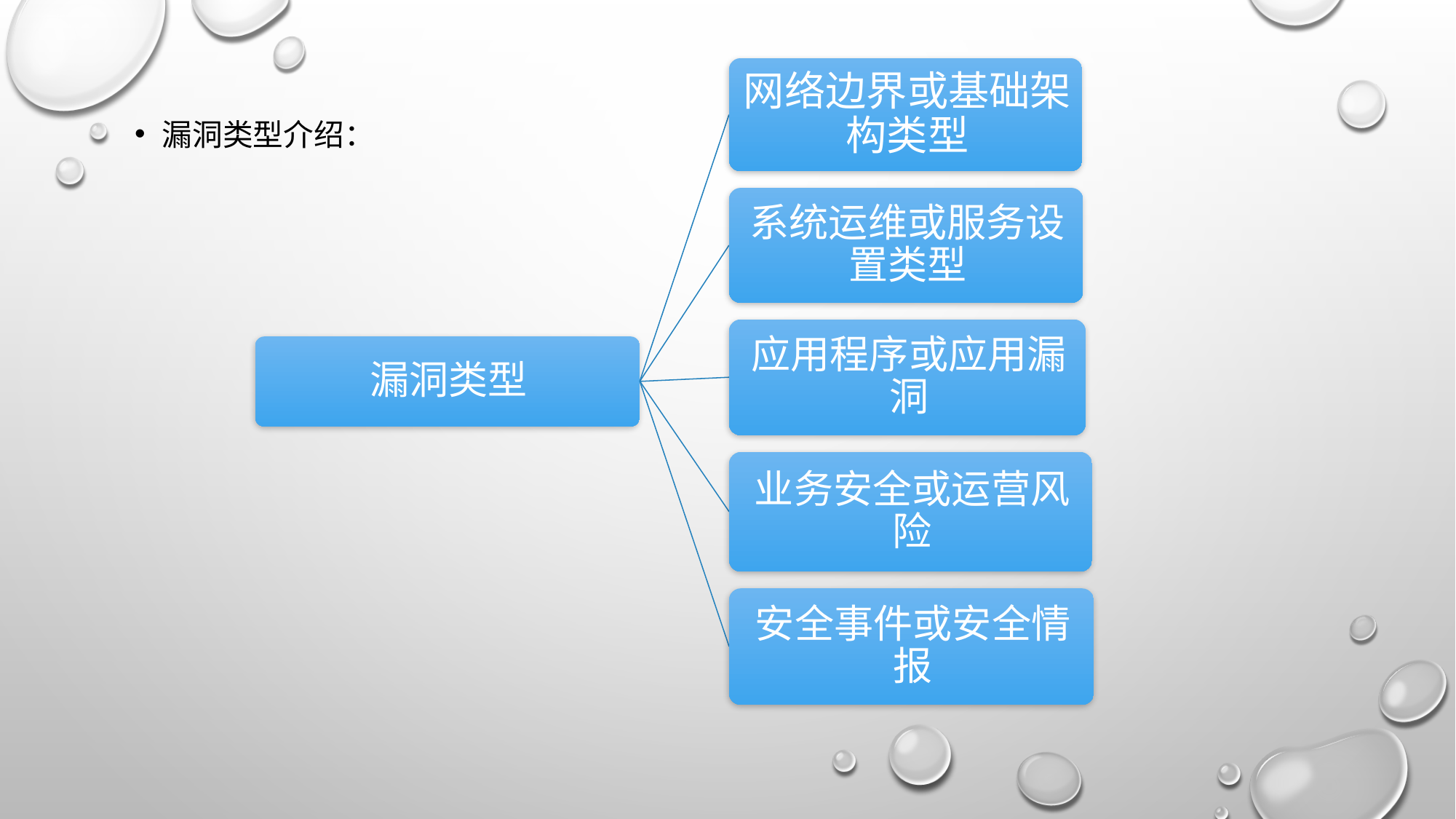

漏洞类型

网络边界或基础架构类型

系统运维或服务设置类型

应用程序或应用漏洞

业务安全或运营风险

安全事件或安全情报
漏洞类型介绍：